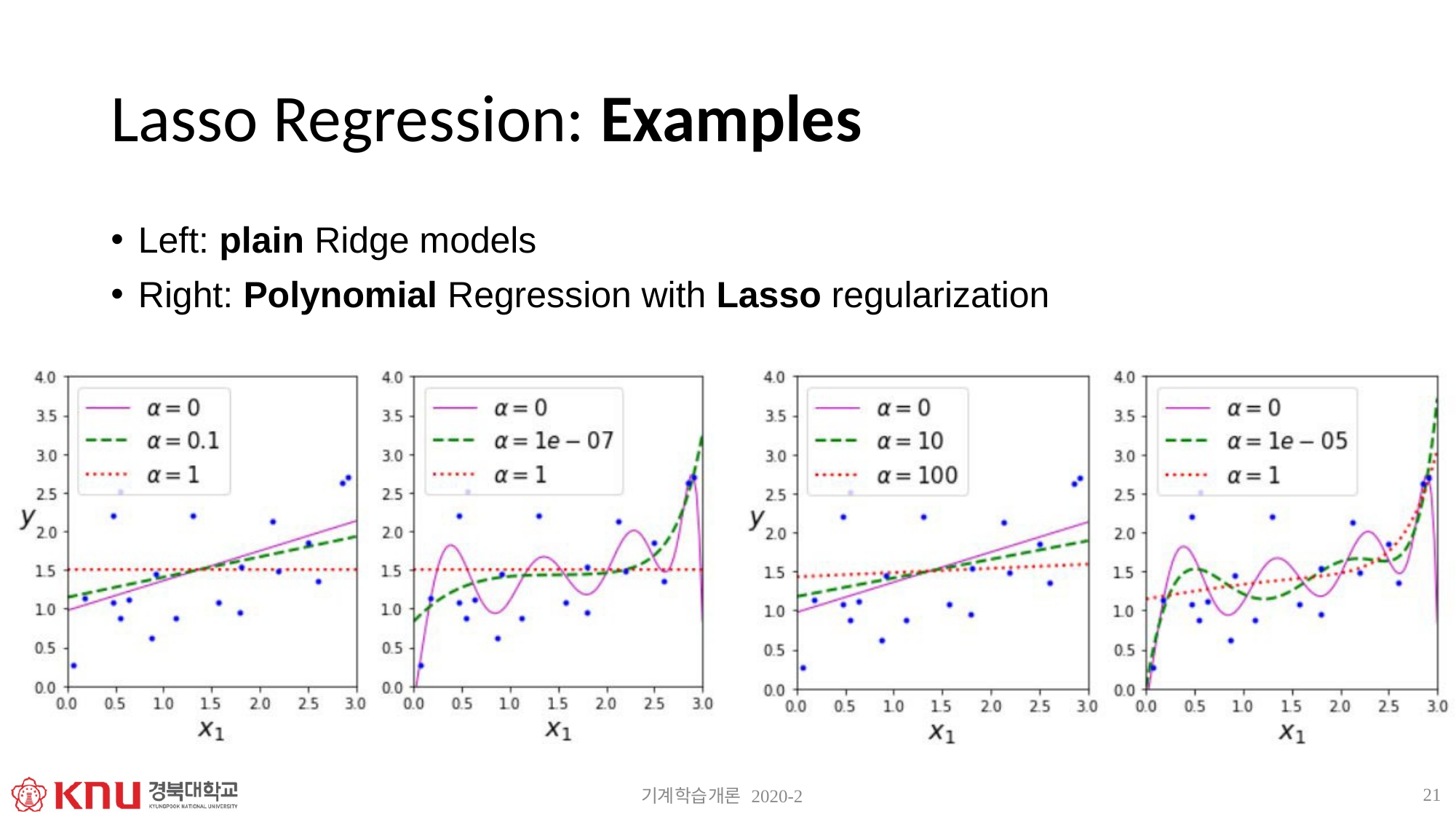

# Lasso Regression: Examples
Left: plain Ridge models
Right: Polynomial Regression with Lasso regularization

21
기계학습개론 2020-2